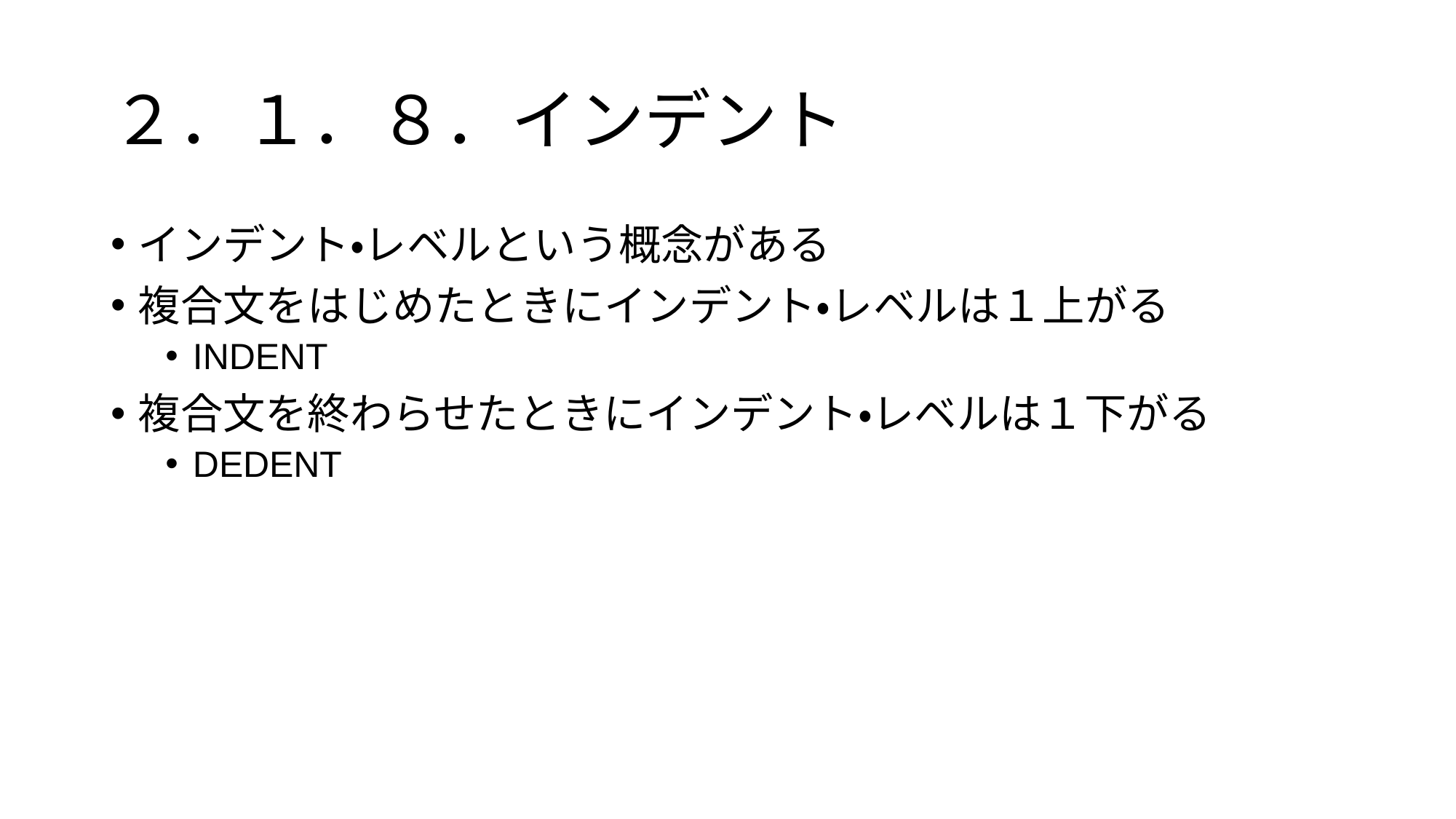

# ２．１．８．インデント
インデント・レベルという概念がある
複合文をはじめたときにインデント・レベルは１上がる
INDENT
複合文を終わらせたときにインデント・レベルは１下がる
DEDENT